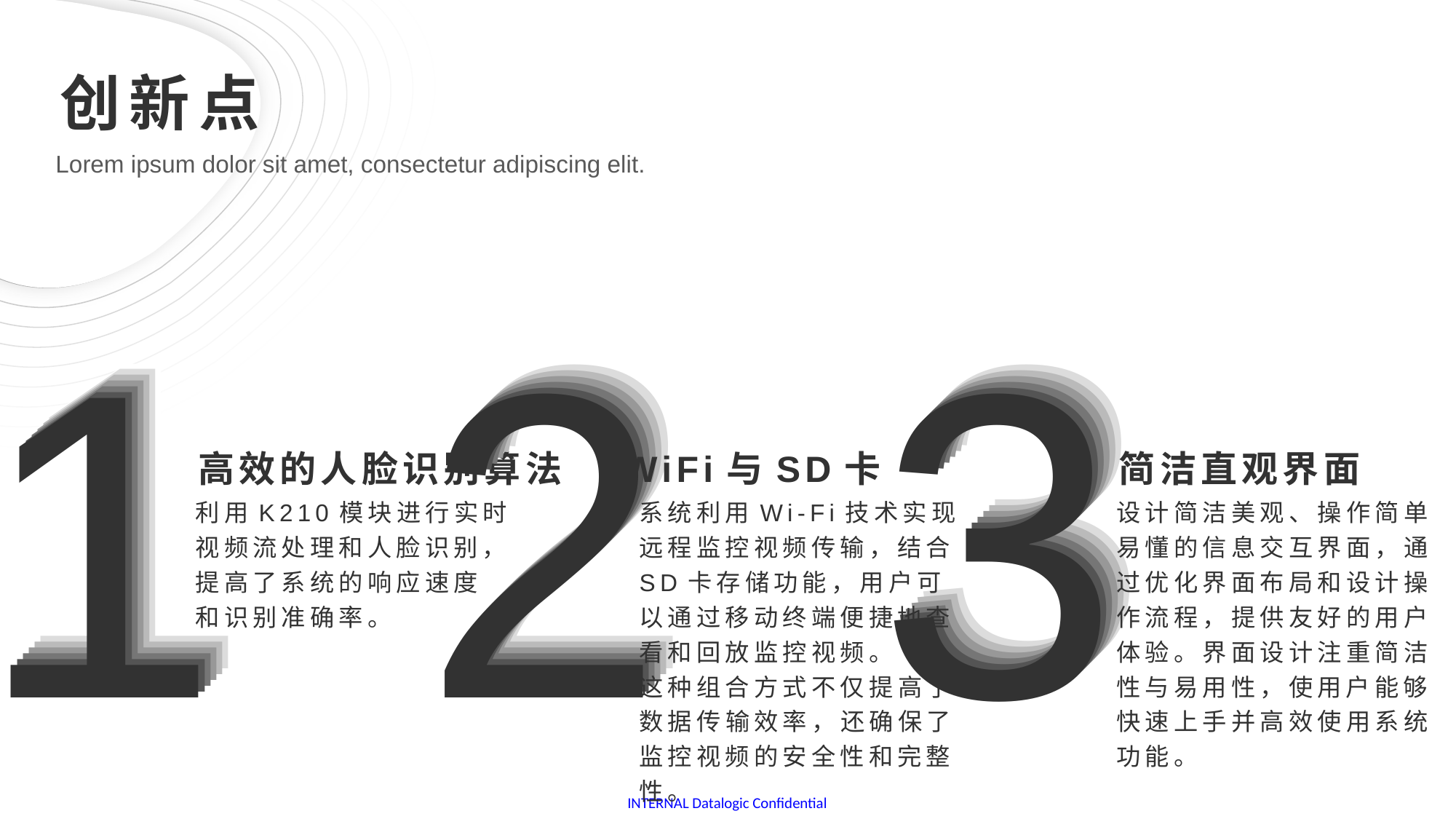

创新点
Lorem ipsum dolor sit amet, consectetur adipiscing elit.
1
1
1
1
1
1
1
2
2
2
2
2
2
2
3
3
3
3
3
3
3
高效的人脸识别算法
WiFi与SD卡
简洁直观界面
利用K210模块进行实时视频流处理和人脸识别，提高了系统的响应速度
和识别准确率。
系统利用Wi-Fi技术实现远程监控视频传输，结合SD卡存储功能，用户可以通过移动终端便捷地查看和回放监控视频。
这种组合方式不仅提高了数据传输效率，还确保了监控视频的安全性和完整性。
设计简洁美观、操作简单易懂的信息交互界面，通过优化界面布局和设计操作流程，提供友好的用户体验。界面设计注重简洁性与易用性，使用户能够快速上手并高效使用系统功能。